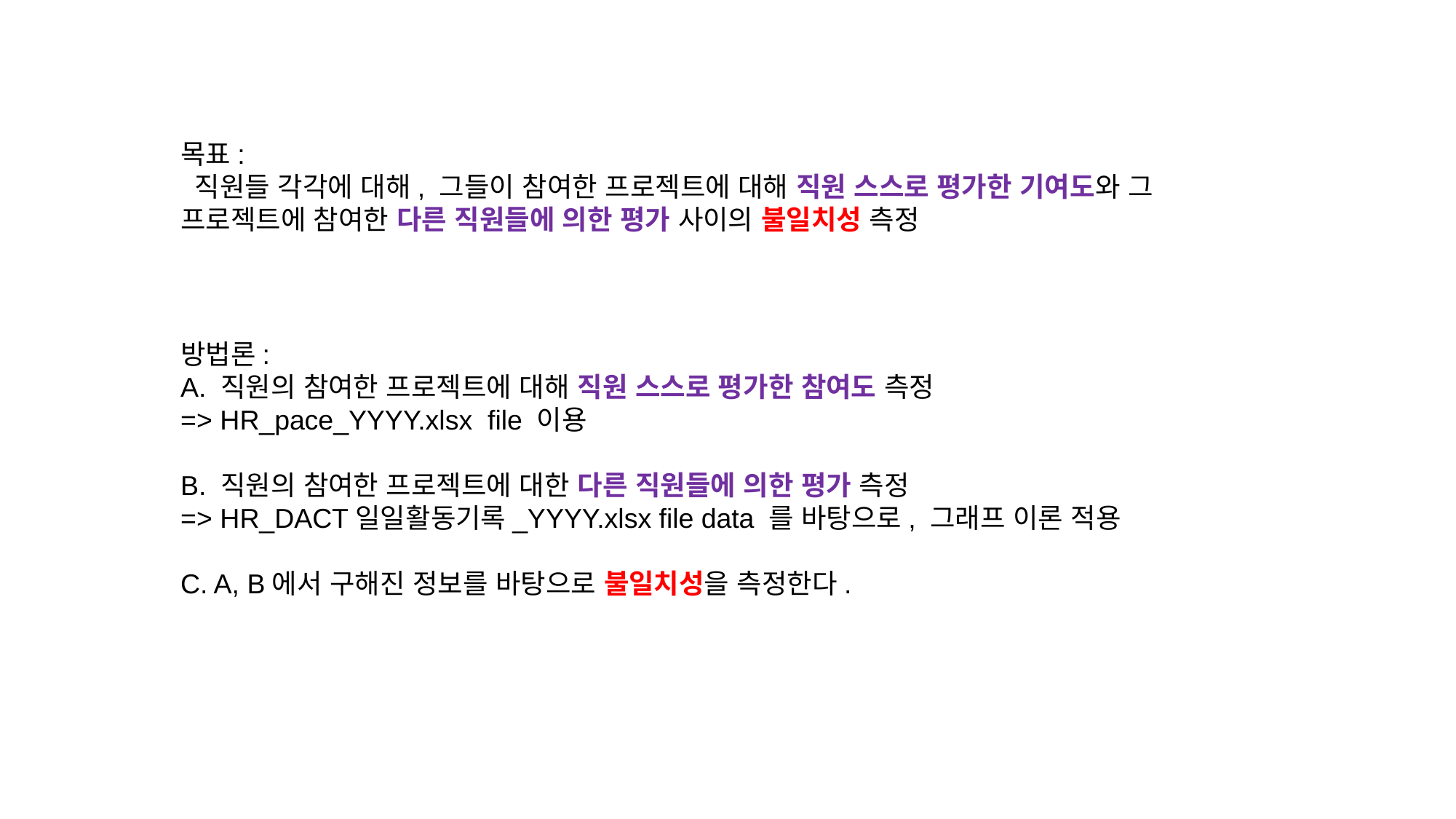

목표:
 직원들 각각에 대해, 그들이 참여한 프로젝트에 대해 직원 스스로 평가한 기여도와 그 프로젝트에 참여한 다른 직원들에 의한 평가 사이의 불일치성 측정
방법론:
A. 직원의 참여한 프로젝트에 대해 직원 스스로 평가한 참여도 측정
=> HR_pace_YYYY.xlsx  file 이용

B. 직원의 참여한 프로젝트에 대한 다른 직원들에 의한 평가 측정
=> HR_DACT일일활동기록_YYYY.xlsx file data 를 바탕으로, 그래프 이론 적용
C. A, B에서 구해진 정보를 바탕으로 불일치성을 측정한다.